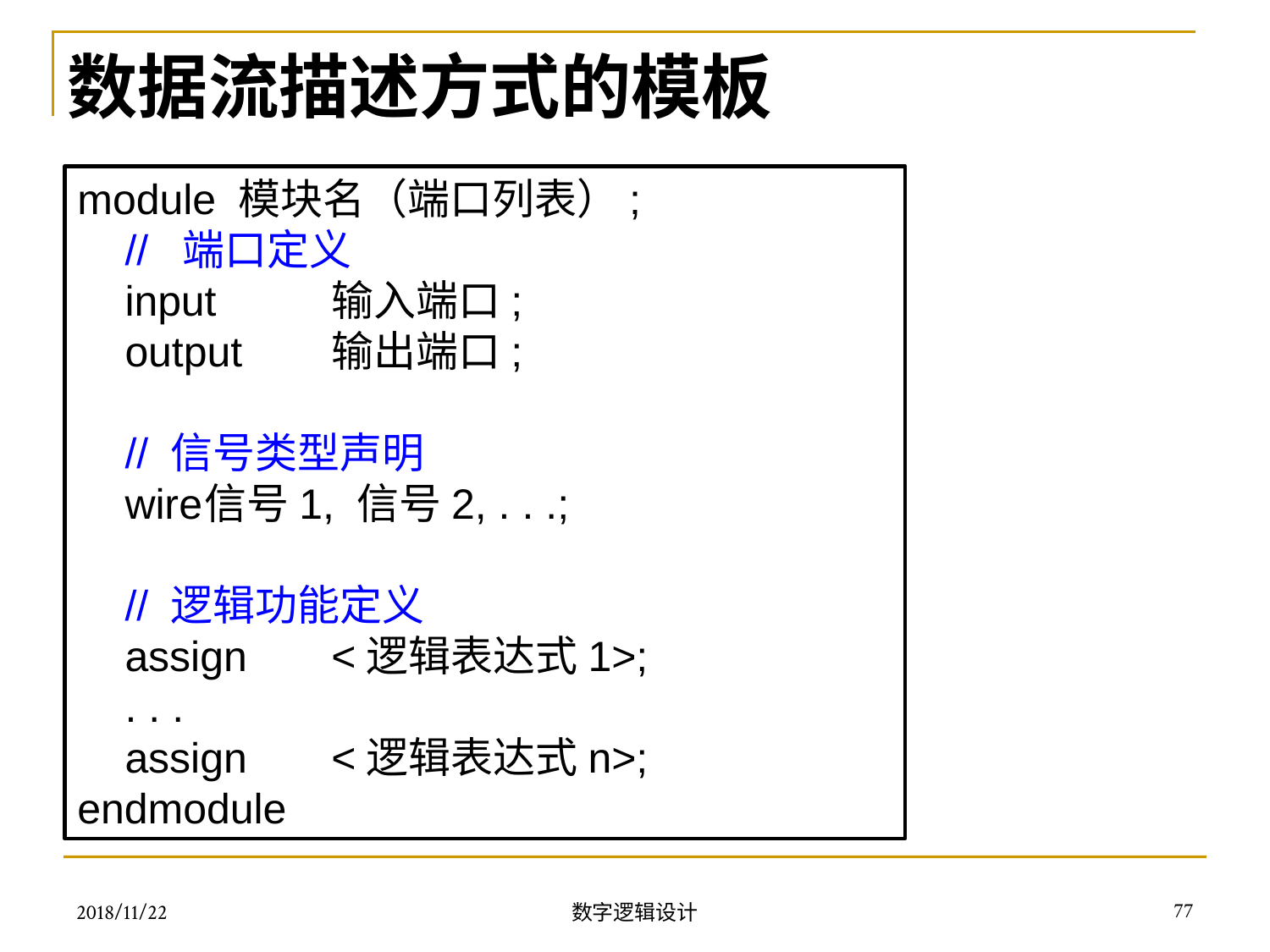

数据流描述方式的模板
module 模块名（端口列表）;
    //  端口定义
    input	输入端口;
    output	输出端口;

    // 信号类型声明
    wire	信号1, 信号2, . . .;

    // 逻辑功能定义
    assign	<逻辑表达式1>;
    . . .
    assign	<逻辑表达式n>;
endmodule
2018/11/22
77
数字逻辑设计